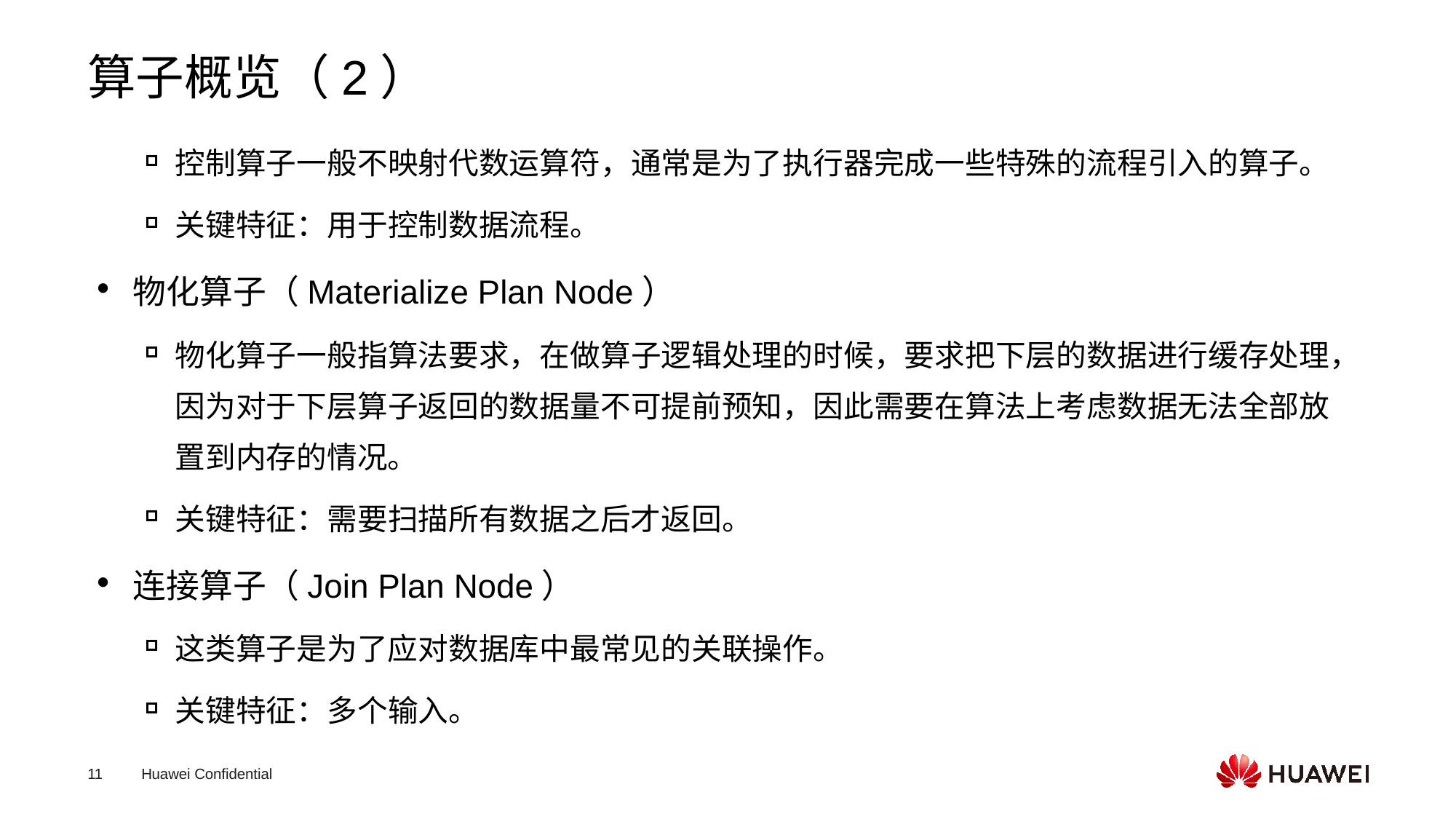

# 算子概览（2）
控制算子一般不映射代数运算符，通常是为了执行器完成一些特殊的流程引入的算子。
关键特征：用于控制数据流程。
物化算子（Materialize Plan Node）
物化算子一般指算法要求，在做算子逻辑处理的时候，要求把下层的数据进行缓存处理，因为对于下层算子返回的数据量不可提前预知，因此需要在算法上考虑数据无法全部放置到内存的情况。
关键特征：需要扫描所有数据之后才返回。
连接算子（Join Plan Node）
这类算子是为了应对数据库中最常见的关联操作。
关键特征：多个输入。